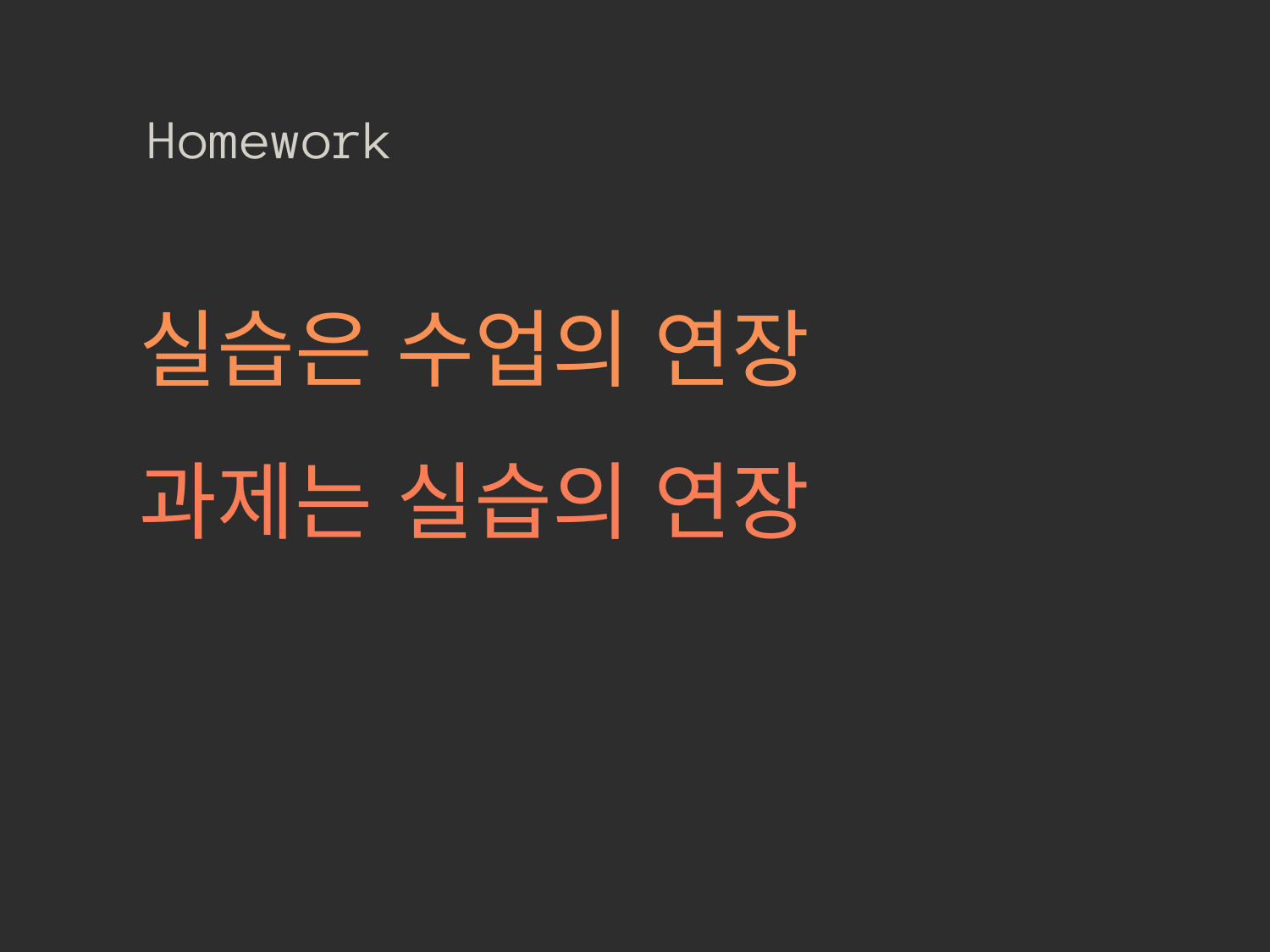

Homework
실습은 수업의 연장
과제는 실습의 연장